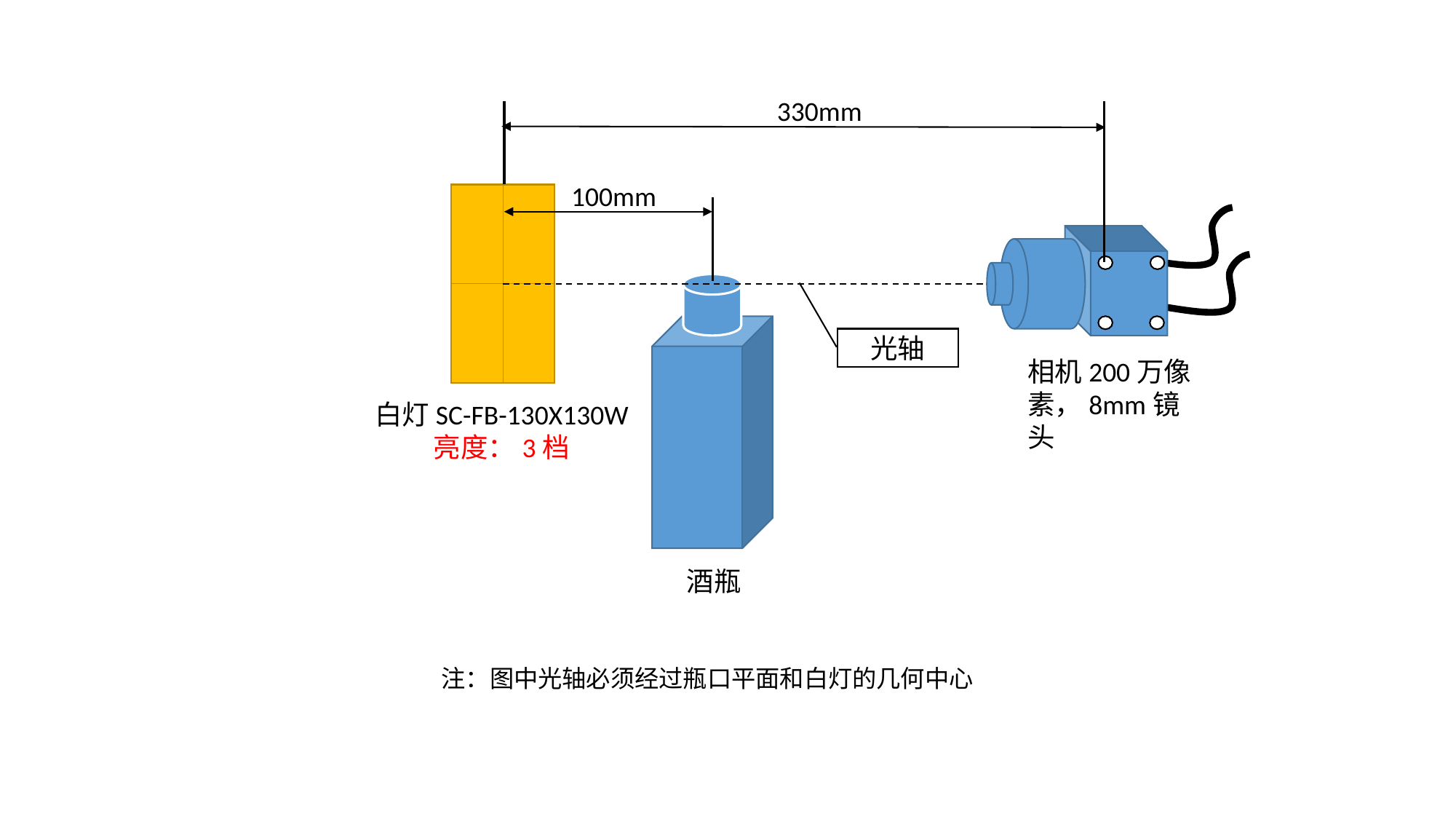

330mm
100mm

光轴
相机200万像素，8mm镜头
白灯SC-FB-130X130W
亮度：3档
酒瓶
注：图中光轴必须经过瓶口平面和白灯的几何中心